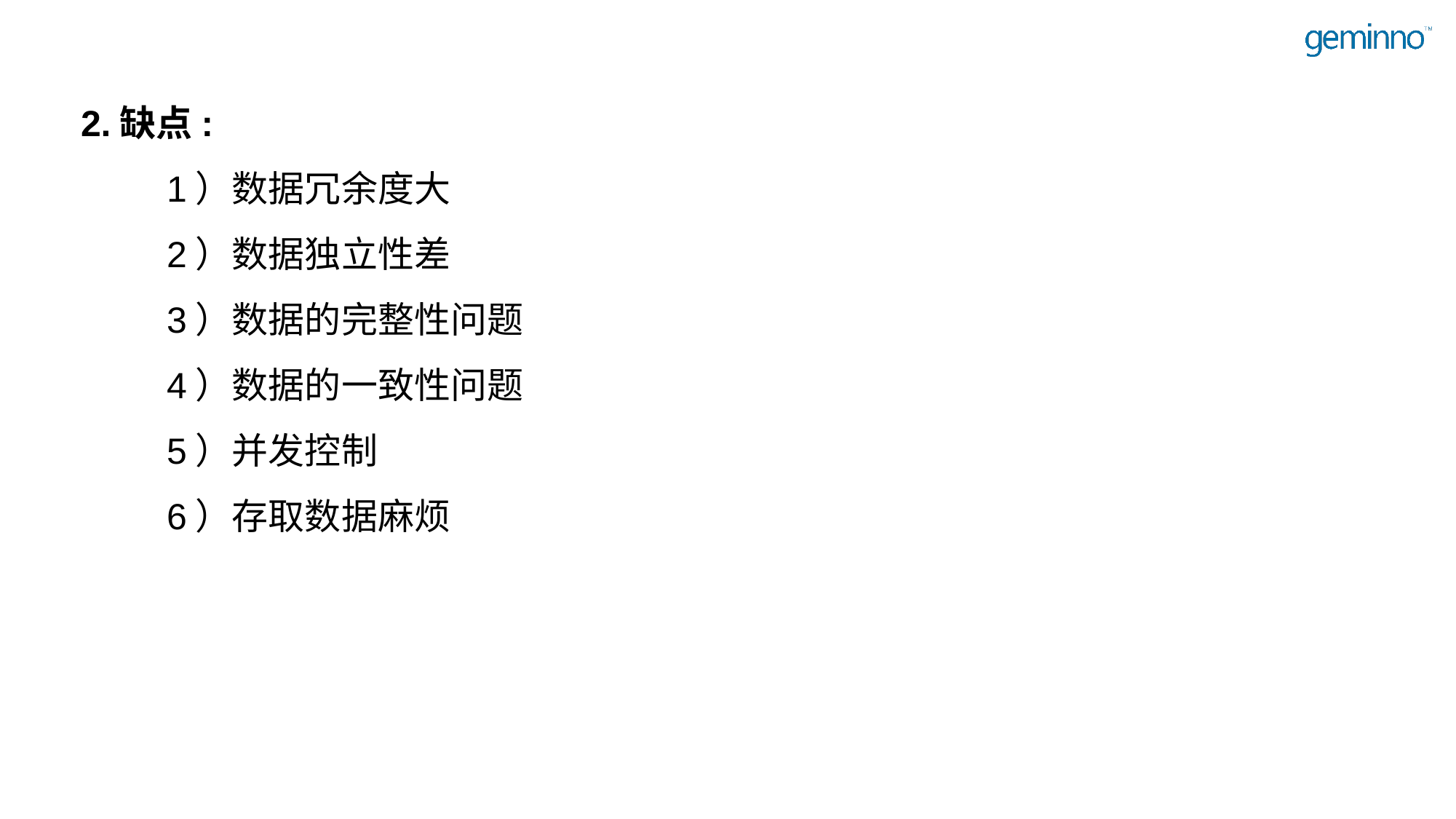

2.缺点:
1）数据冗余度大
2）数据独立性差
3）数据的完整性问题
4）数据的一致性问题
5）并发控制
6）存取数据麻烦